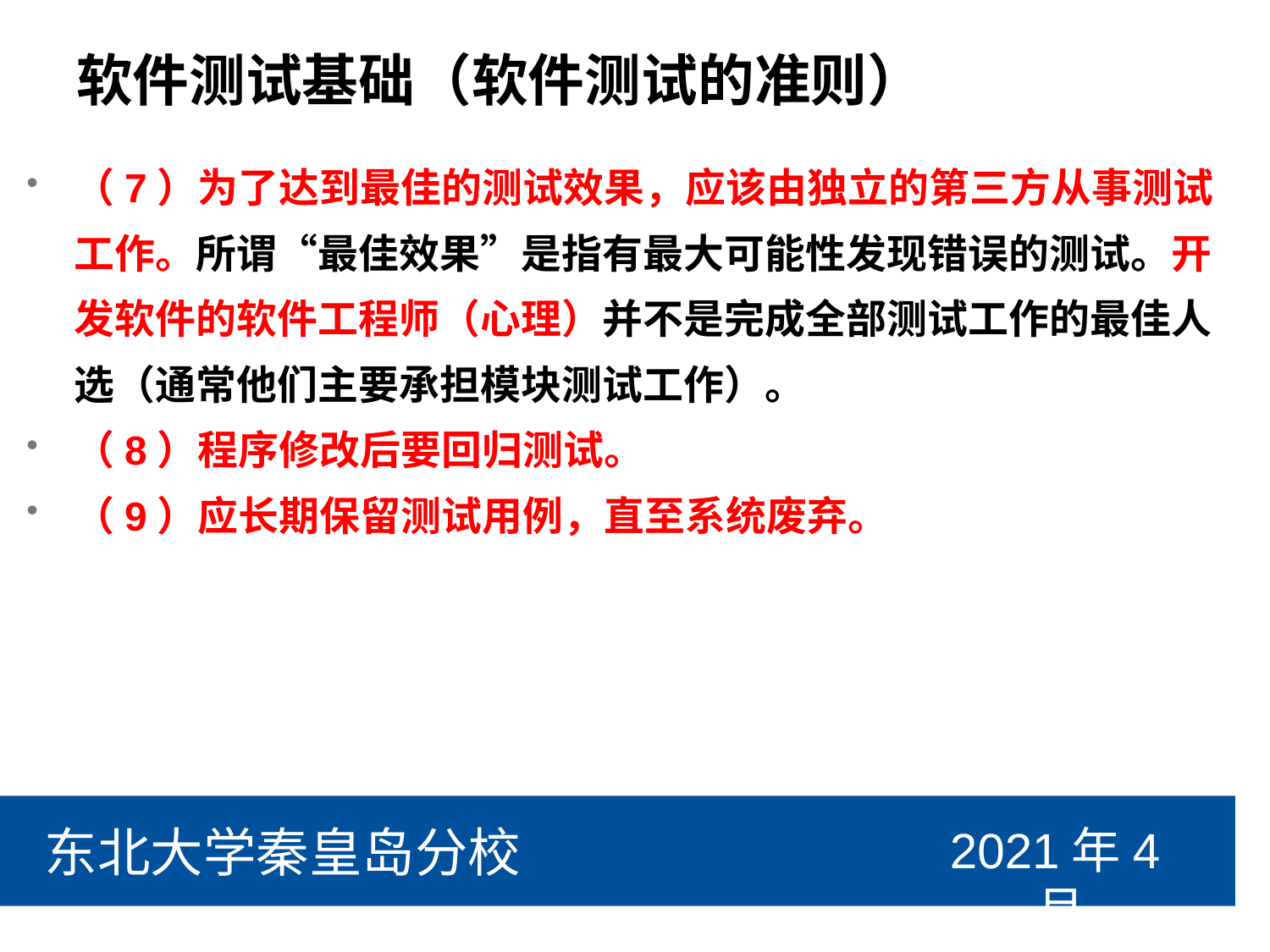

# 软件测试基础（软件测试的准则）
（7）为了达到最佳的测试效果，应该由独立的第三方从事测试工作。所谓“最佳效果”是指有最大可能性发现错误的测试。开发软件的软件工程师（心理）并不是完成全部测试工作的最佳人选（通常他们主要承担模块测试工作）。
（8）程序修改后要回归测试。
（9）应长期保留测试用例，直至系统废弃。